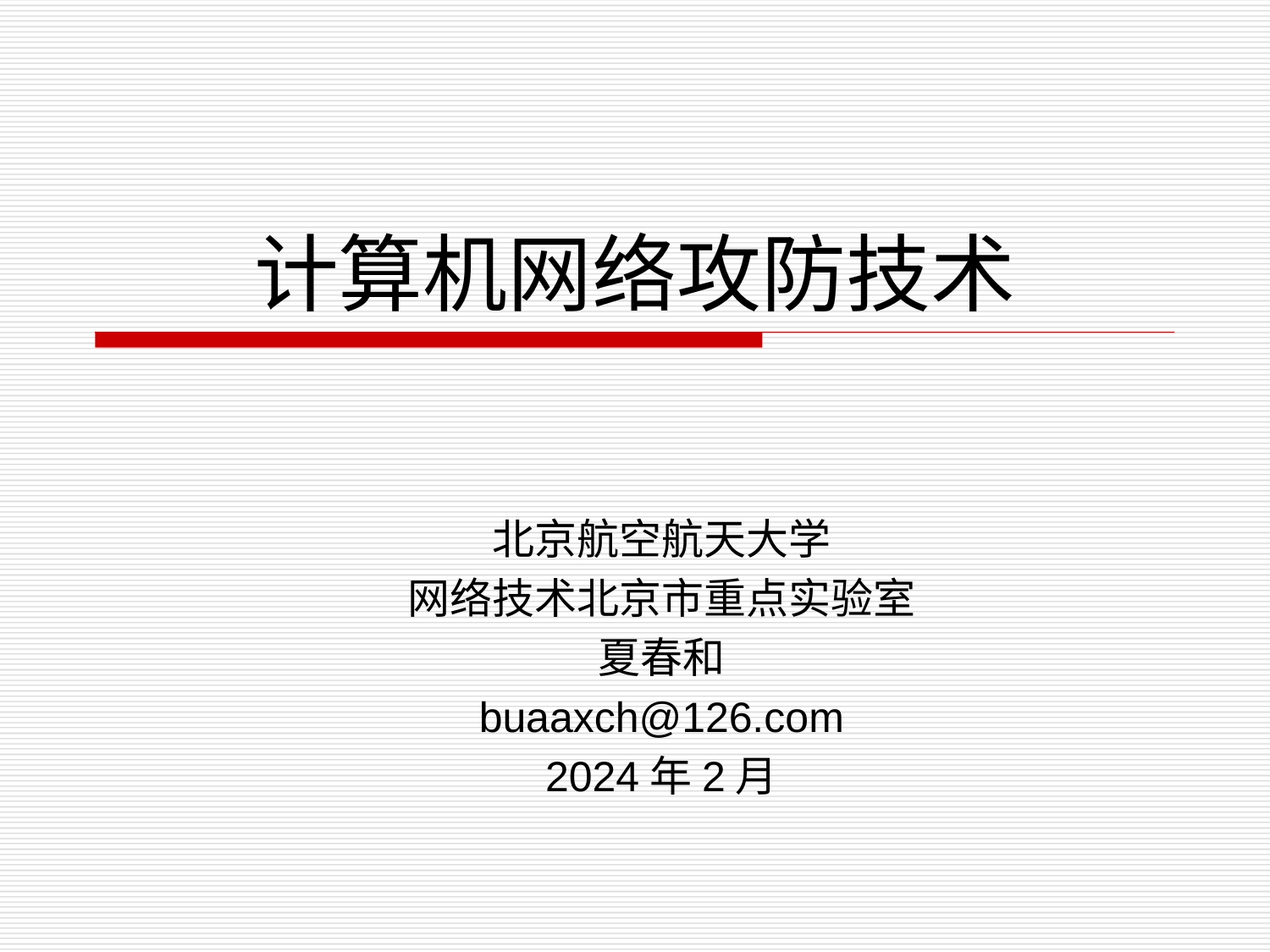

计算机网络攻防技术
北京航空航天大学
网络技术北京市重点实验室
夏春和
buaaxch@126.com
2024年2月